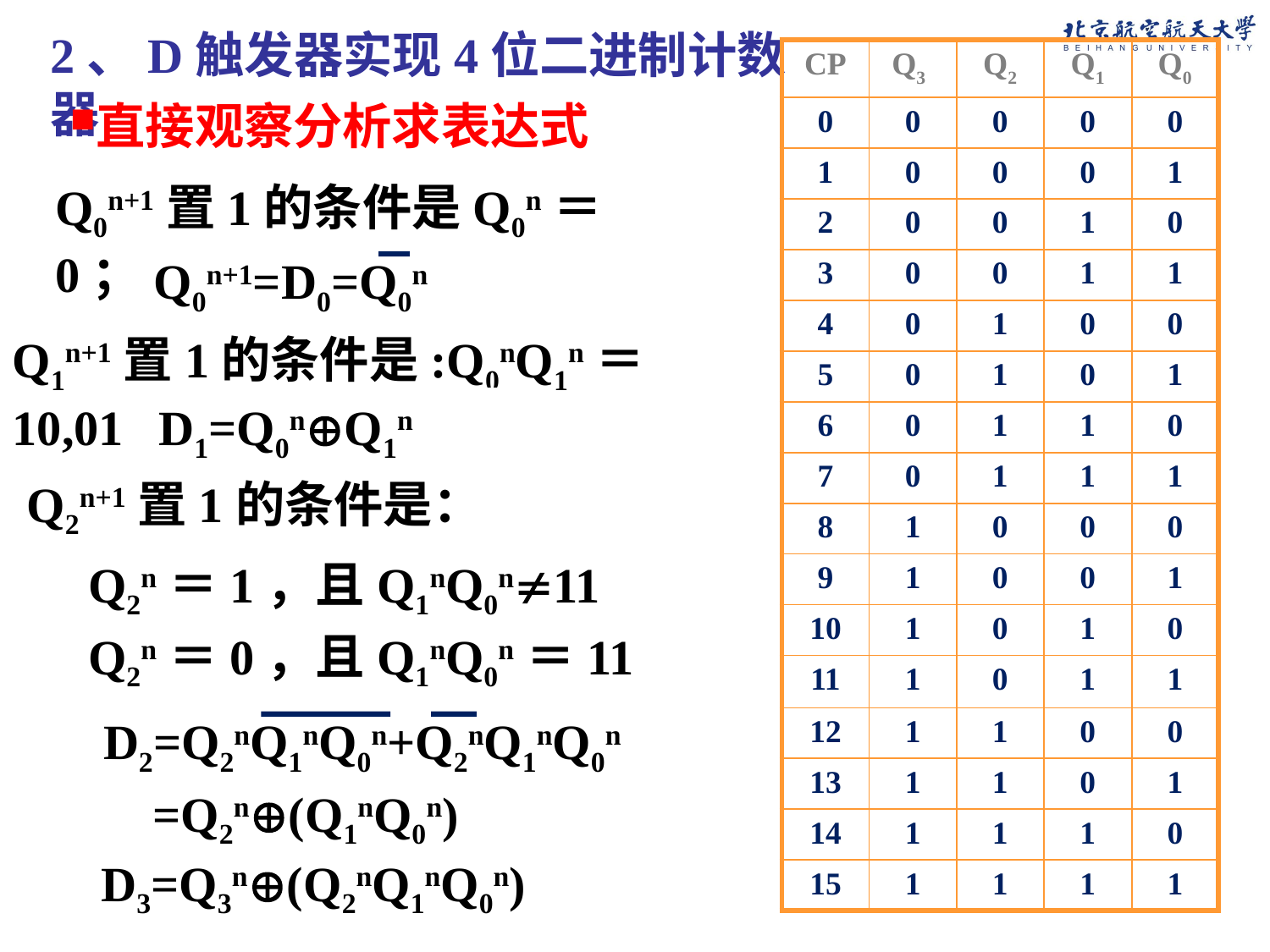

2、D触发器实现4位二进制计数器
| CP | Q3 | Q2 | Q1 | Q0 |
| --- | --- | --- | --- | --- |
| 0 | 0 | 0 | 0 | 0 |
| 1 | 0 | 0 | 0 | 1 |
| 2 | 0 | 0 | 1 | 0 |
| 3 | 0 | 0 | 1 | 1 |
| 4 | 0 | 1 | 0 | 0 |
| 5 | 0 | 1 | 0 | 1 |
| 6 | 0 | 1 | 1 | 0 |
| 7 | 0 | 1 | 1 | 1 |
| 8 | 1 | 0 | 0 | 0 |
| 9 | 1 | 0 | 0 | 1 |
| 10 | 1 | 0 | 1 | 0 |
| 11 | 1 | 0 | 1 | 1 |
| 12 | 1 | 1 | 0 | 0 |
| 13 | 1 | 1 | 0 | 1 |
| 14 | 1 | 1 | 1 | 0 |
| 15 | 1 | 1 | 1 | 1 |
直接观察分析求表达式
Q0n+1置1的条件是Q0n＝0；
Q0n+1=D0=Q0n

Q1n+1置1的条件是:Q0nQ1n＝10,01
D1=Q0n⊕Q1n
Q2n+1置1的条件是：
     Q2n＝1，且Q1nQ0n≠11
     Q2n＝0，且Q1nQ0n＝11
D2=Q2nQ1nQ0n+Q2nQ1nQ0n

    =Q2n⊕(Q1nQ0n)
D3=Q3n⊕(Q2nQ1nQ0n)
18